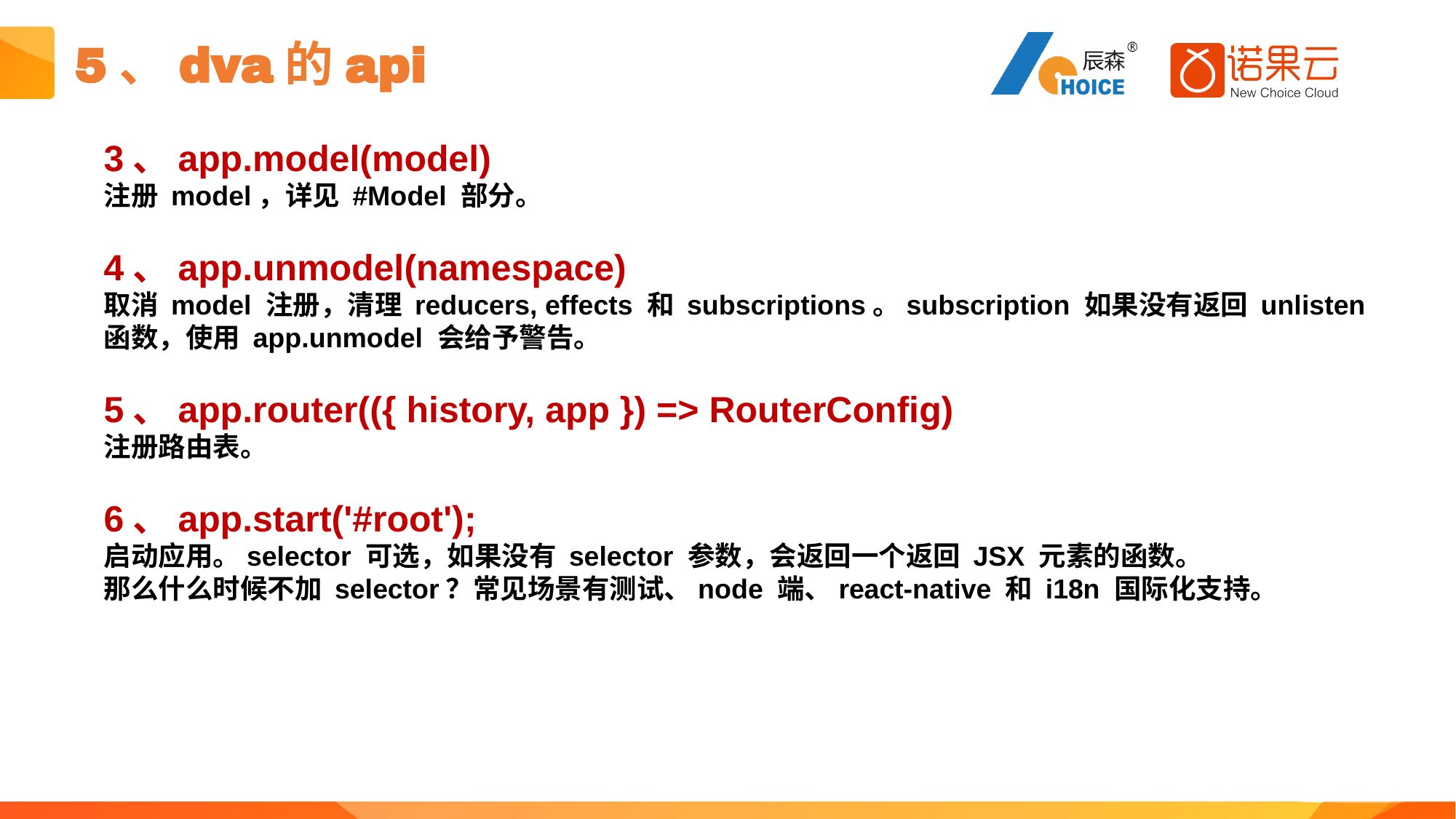

# 5、dva的api
3、app.model(model)
注册 model，详见 #Model 部分。

4、app.unmodel(namespace)
取消 model 注册，清理 reducers, effects 和 subscriptions。subscription 如果没有返回 unlisten
函数，使用 app.unmodel 会给予警告。

5、app.router(({ history, app }) => RouterConfig)
注册路由表。

6、app.start('#root');
启动应用。selector 可选，如果没有 selector 参数，会返回一个返回 JSX 元素的函数。
那么什么时候不加 selector？常见场景有测试、node 端、react-native 和 i18n 国际化支持。
dva/router